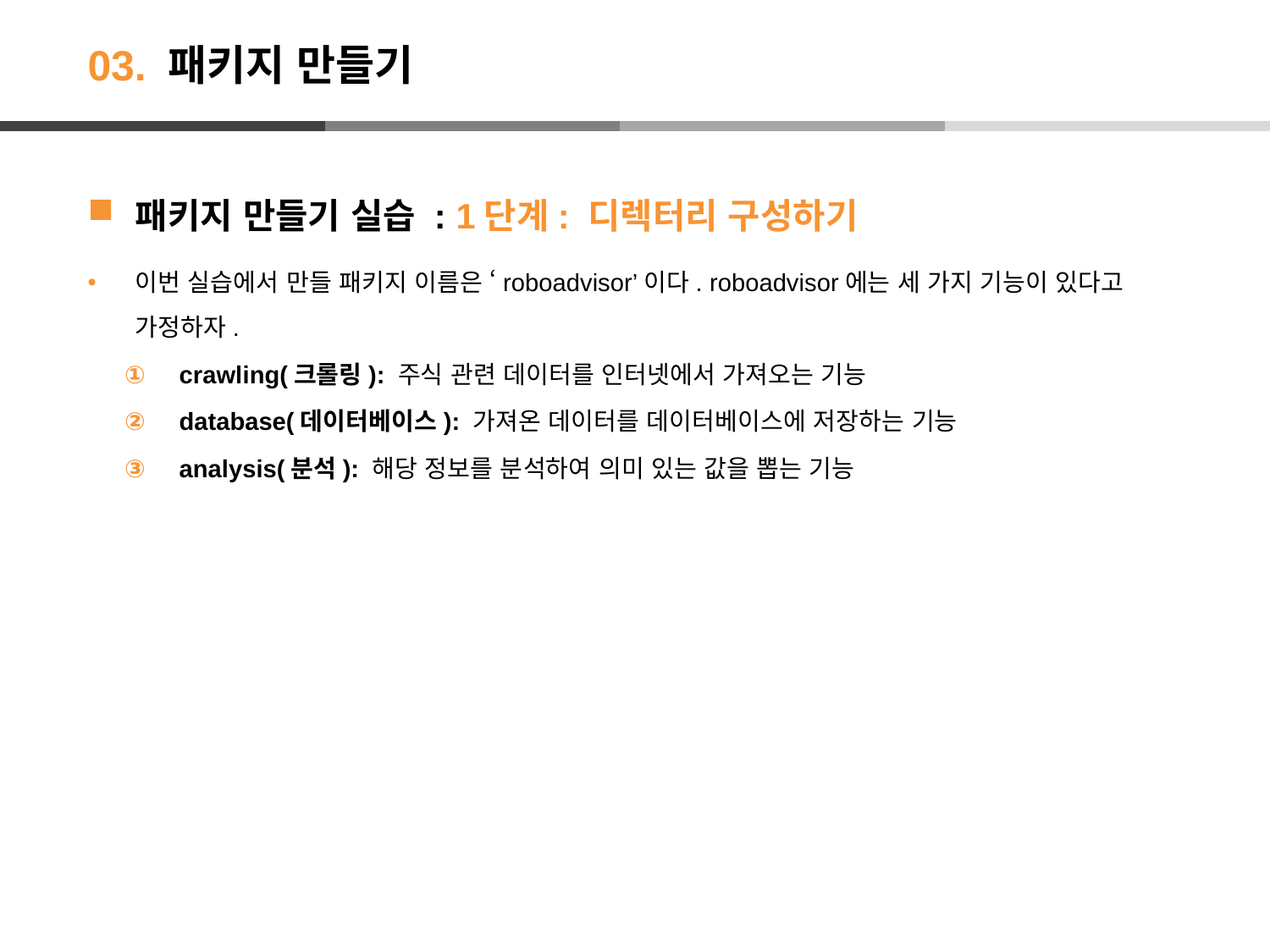

# 03. 패키지 만들기
패키지 만들기 실습 : 1단계: 디렉터리 구성하기

이번 실습에서 만들 패키지 이름은 ‘roboadvisor’이다. roboadvisor에는 세 가지 기능이 있다고 가정하자.
 crawling(크롤링): 주식 관련 데이터를 인터넷에서 가져오는 기능
 database(데이터베이스): 가져온 데이터를 데이터베이스에 저장하는 기능
 analysis(분석): 해당 정보를 분석하여 의미 있는 값을 뽑는 기능